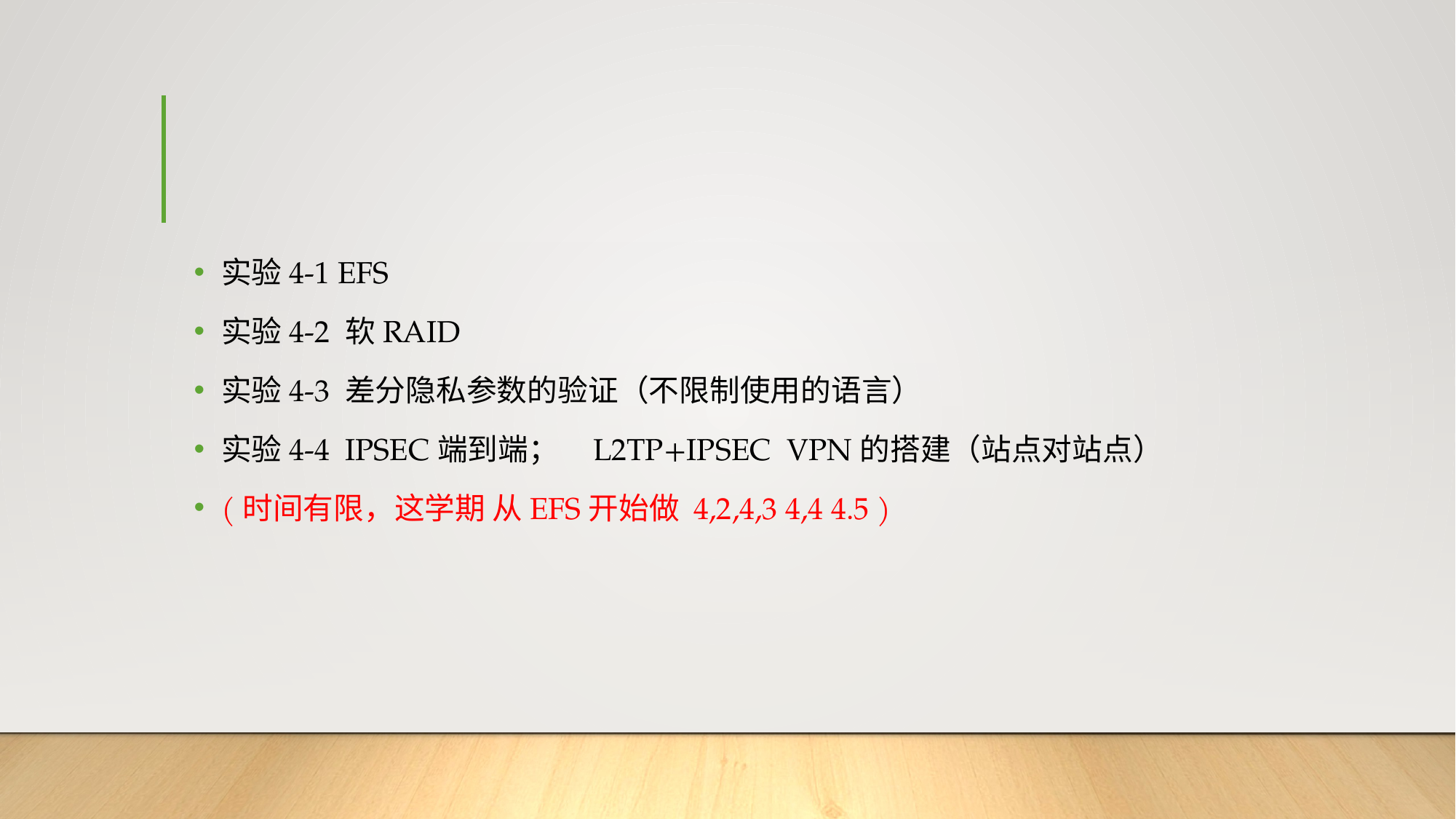

#
实验4-1 EFS
实验4-2 软RAID
实验4-3 差分隐私参数的验证（不限制使用的语言）
实验4-4  IPSEC端到端；    L2TP+IPSEC  VPN的搭建（站点对站点）
(时间有限，这学期 从EFS开始做 4,2,4,3 4,4 4.5 )